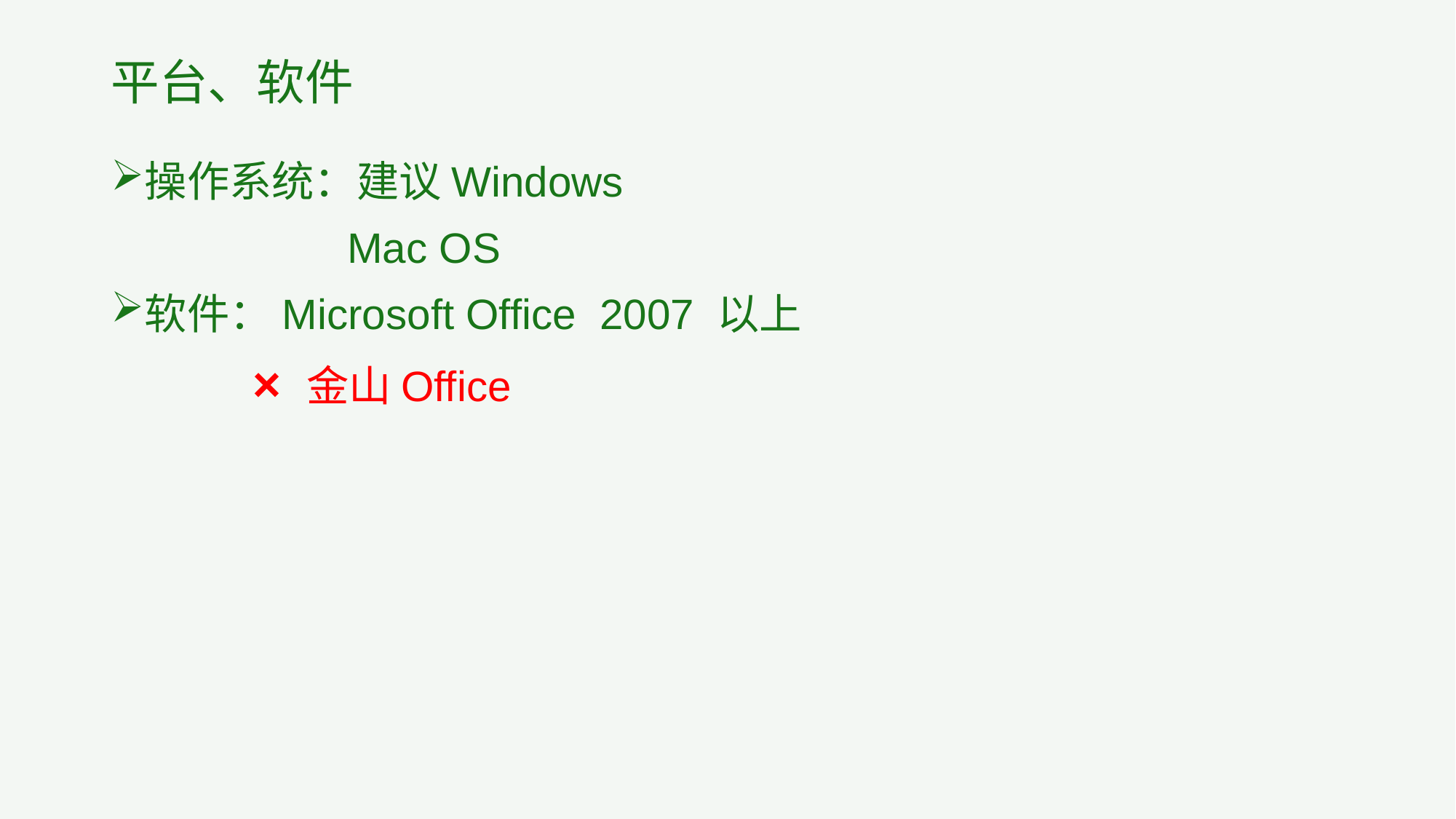

# 平台、软件
操作系统：建议Windows
                    Mac OS
软件：Microsoft Office  2007 以上
            × 金山Office